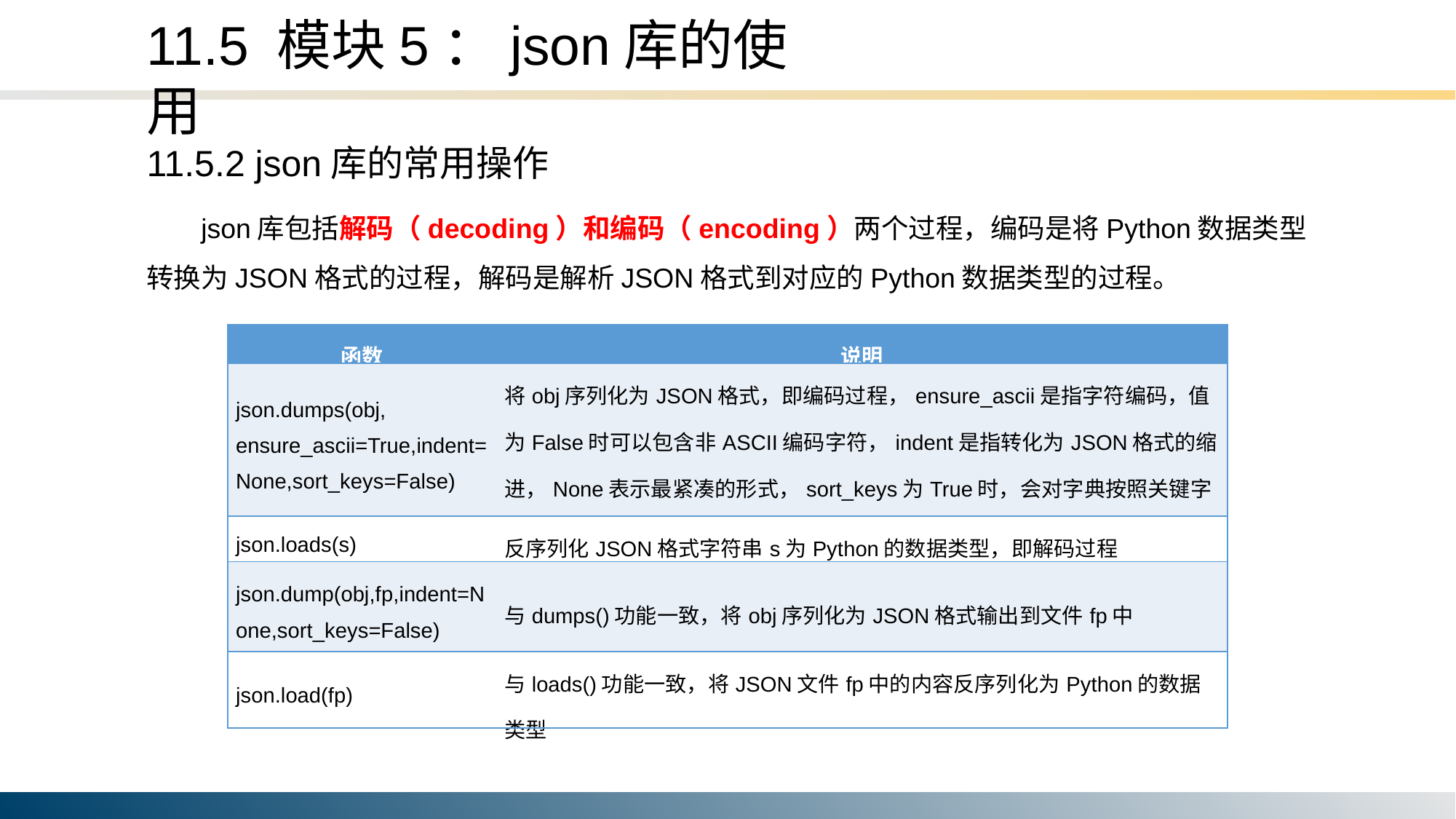

11.5 模块5：json库的使用
11.5.2 json库的常用操作
json库包括解码（decoding）和编码（encoding）两个过程，编码是将Python数据类型转换为JSON格式的过程，解码是解析JSON格式到对应的Python数据类型的过程。
| 函数 | 说明 |
| --- | --- |
| json.dumps(obj, ensure\_ascii=True,indent=None,sort\_keys=False) | 将obj序列化为JSON格式，即编码过程，ensure\_ascii是指字符编码，值为False时可以包含非ASCII编码字符，indent是指转化为JSON格式的缩进，None表示最紧凑的形式，sort\_keys为True时，会对字典按照关键字排序 |
| json.loads(s) | 反序列化JSON格式字符串s为Python的数据类型，即解码过程 |
| json.dump(obj,fp,indent=None,sort\_keys=False) | 与dumps()功能一致，将obj序列化为JSON格式输出到文件fp中 |
| json.load(fp) | 与loads()功能一致，将JSON文件fp中的内容反序列化为Python的数据类型 |